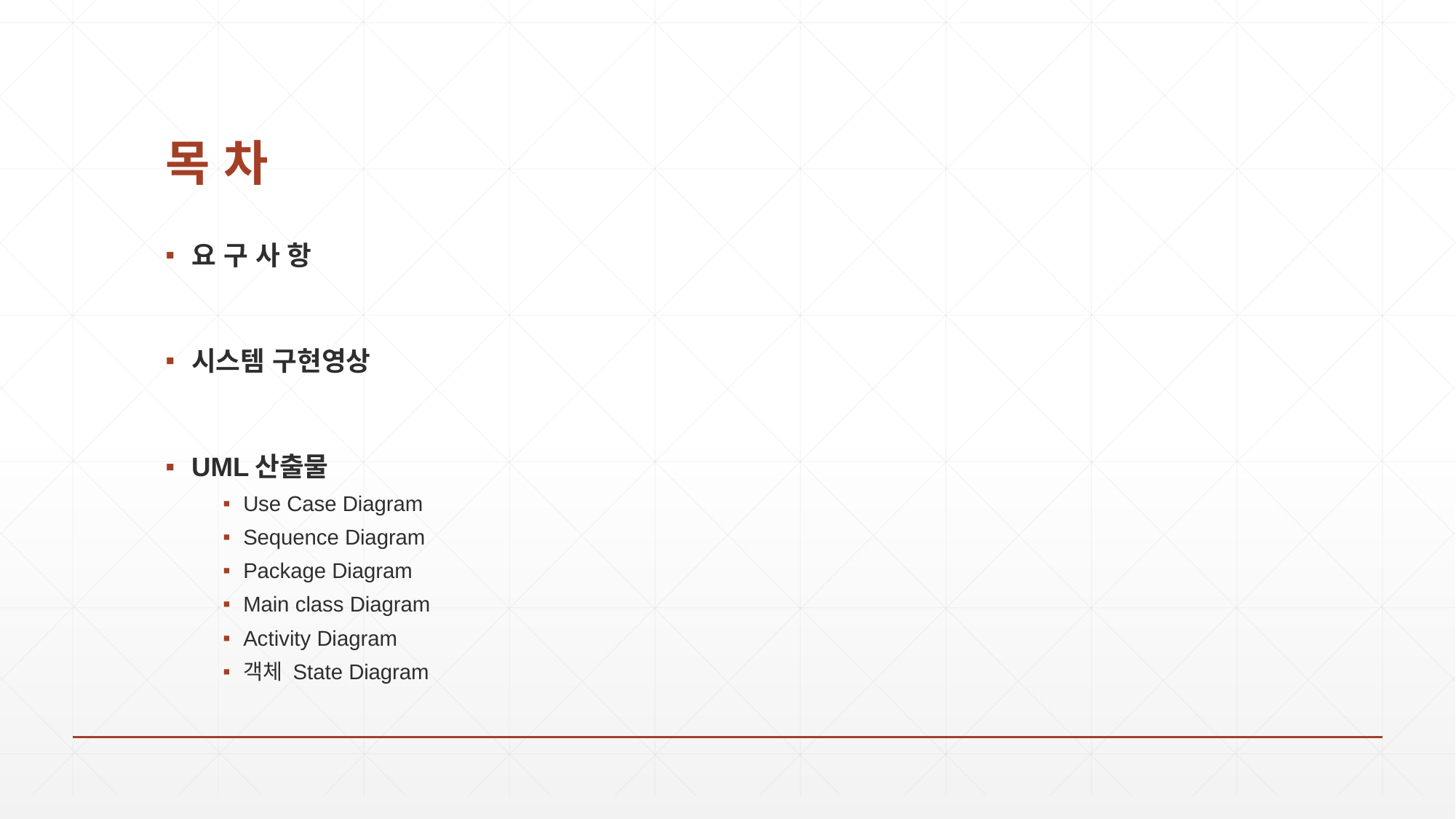

# 목 차
요 구 사 항

시스템 구현영상

UML산출물
Use Case Diagram
Sequence Diagram
Package Diagram
Main class Diagram
Activity Diagram
객체 State Diagram